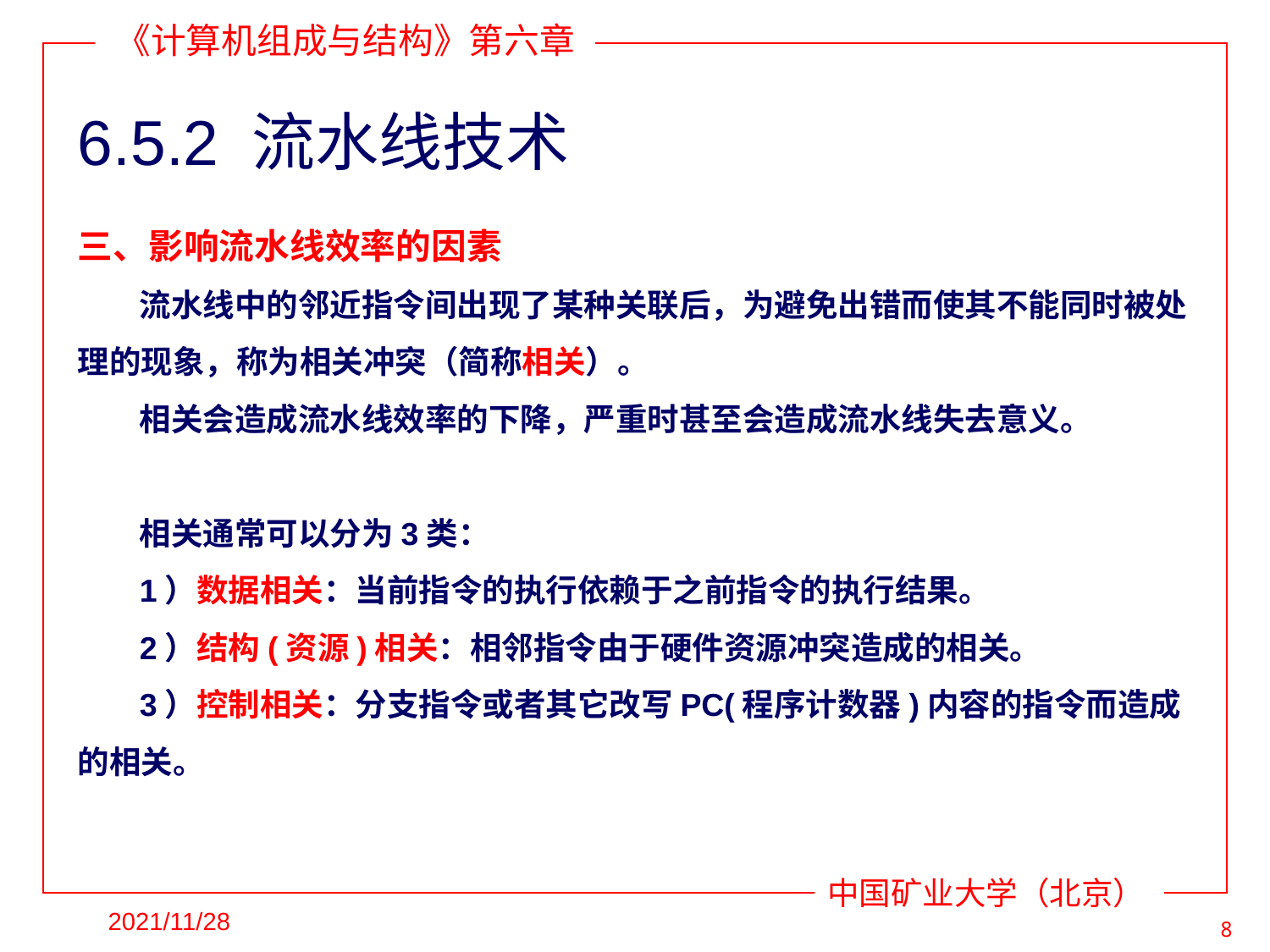

# 6.5.2 流水线技术
三、影响流水线效率的因素
流水线中的邻近指令间出现了某种关联后，为避免出错而使其不能同时被处理的现象，称为相关冲突（简称相关）。
相关会造成流水线效率的下降，严重时甚至会造成流水线失去意义。

相关通常可以分为3类：
1）数据相关：当前指令的执行依赖于之前指令的执行结果。
2）结构(资源)相关：相邻指令由于硬件资源冲突造成的相关。
3）控制相关：分支指令或者其它改写PC(程序计数器)内容的指令而造成的相关。
2021/11/28